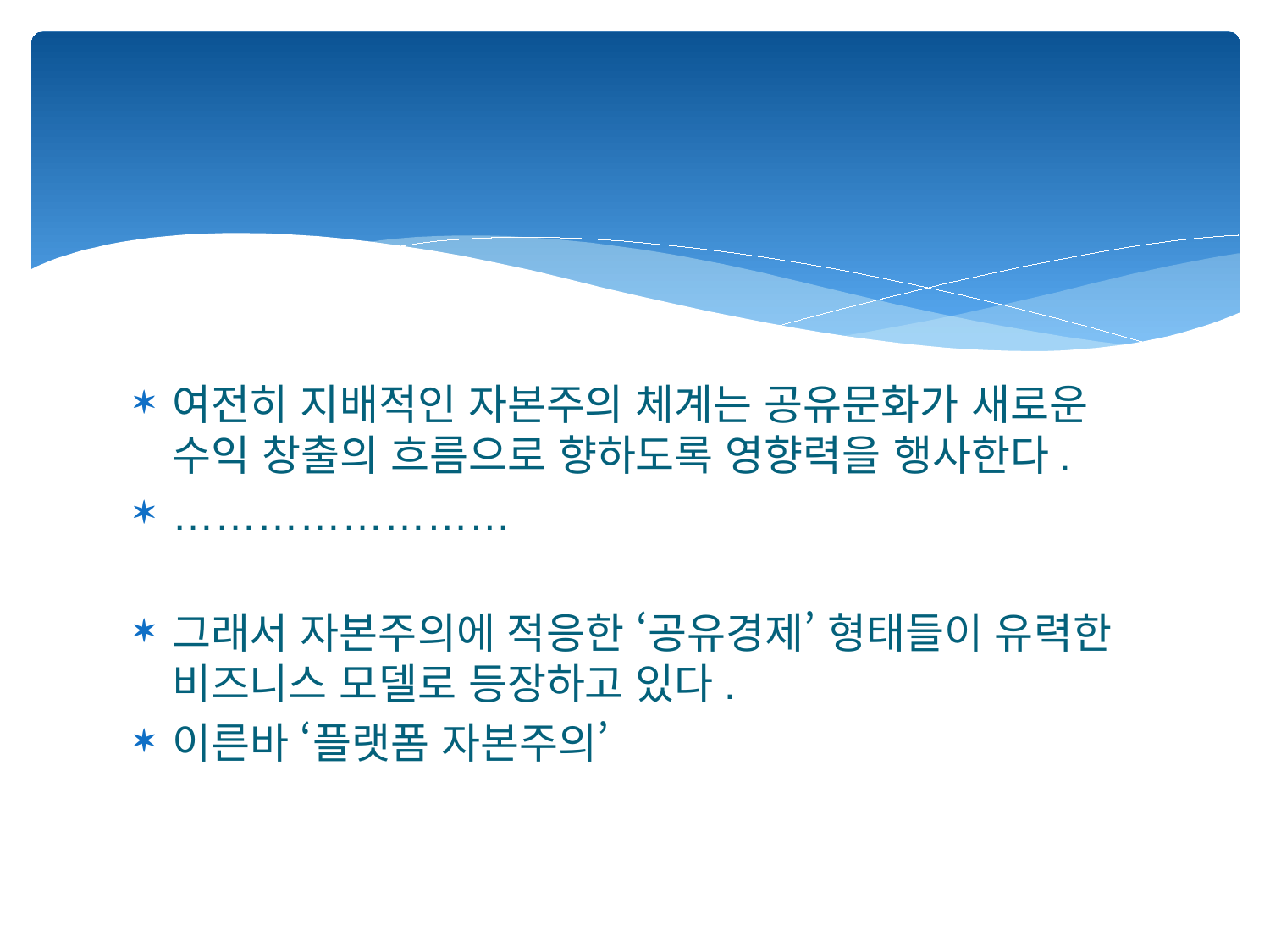

#
여전히 지배적인 자본주의 체계는 공유문화가 새로운 수익 창출의 흐름으로 향하도록 영향력을 행사한다.
……………………

그래서 자본주의에 적응한 ‘공유경제’ 형태들이 유력한 비즈니스 모델로 등장하고 있다.
이른바 ‘플랫폼 자본주의’